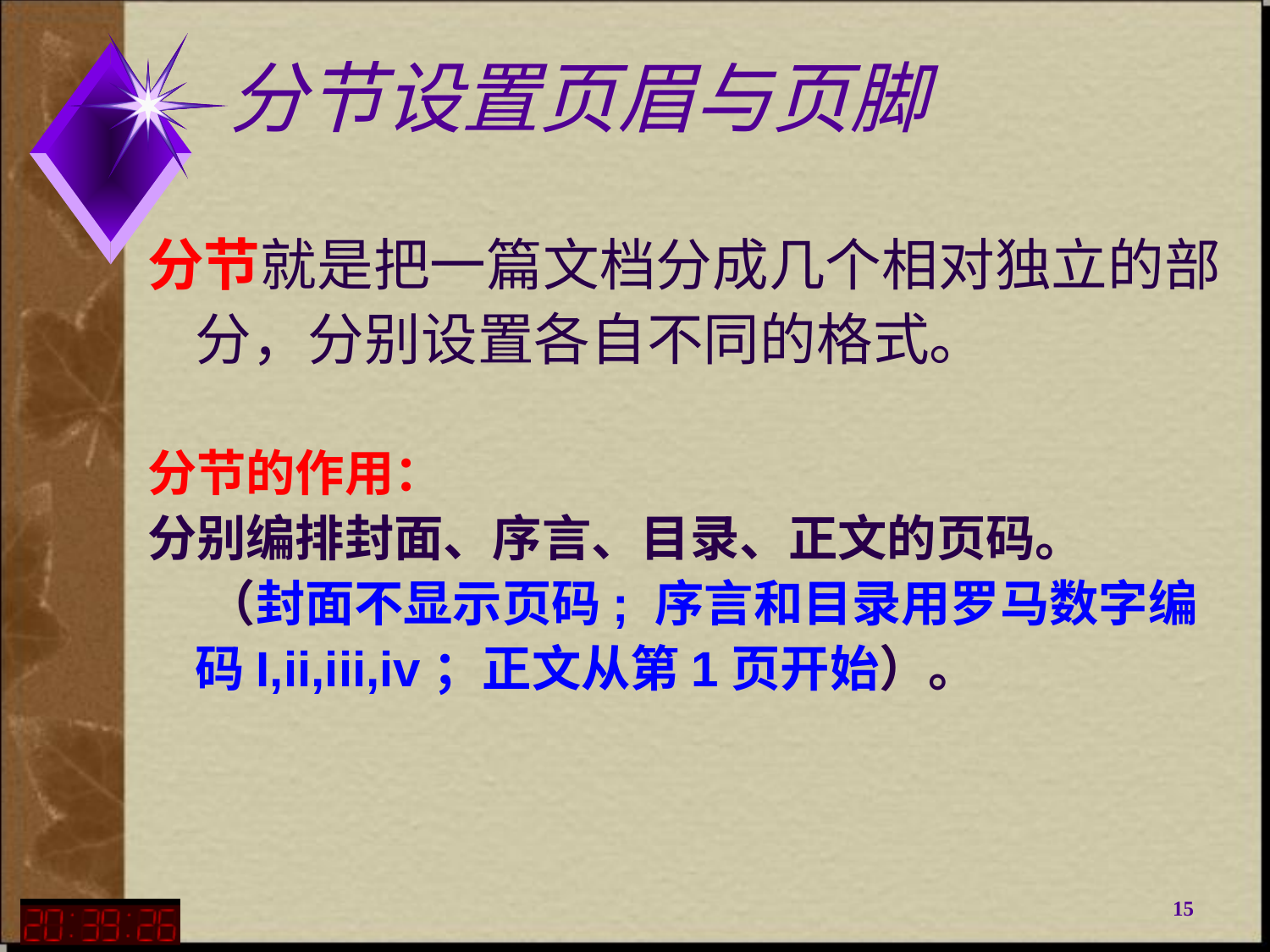

# 分节设置页眉与页脚
分节就是把一篇文档分成几个相对独立的部分，分别设置各自不同的格式。

分节的作用：
分别编排封面、序言、目录、正文的页码。
 （封面不显示页码; 序言和目录用罗马数字编码I,ii,iii,iv；正文从第1页开始）。

15